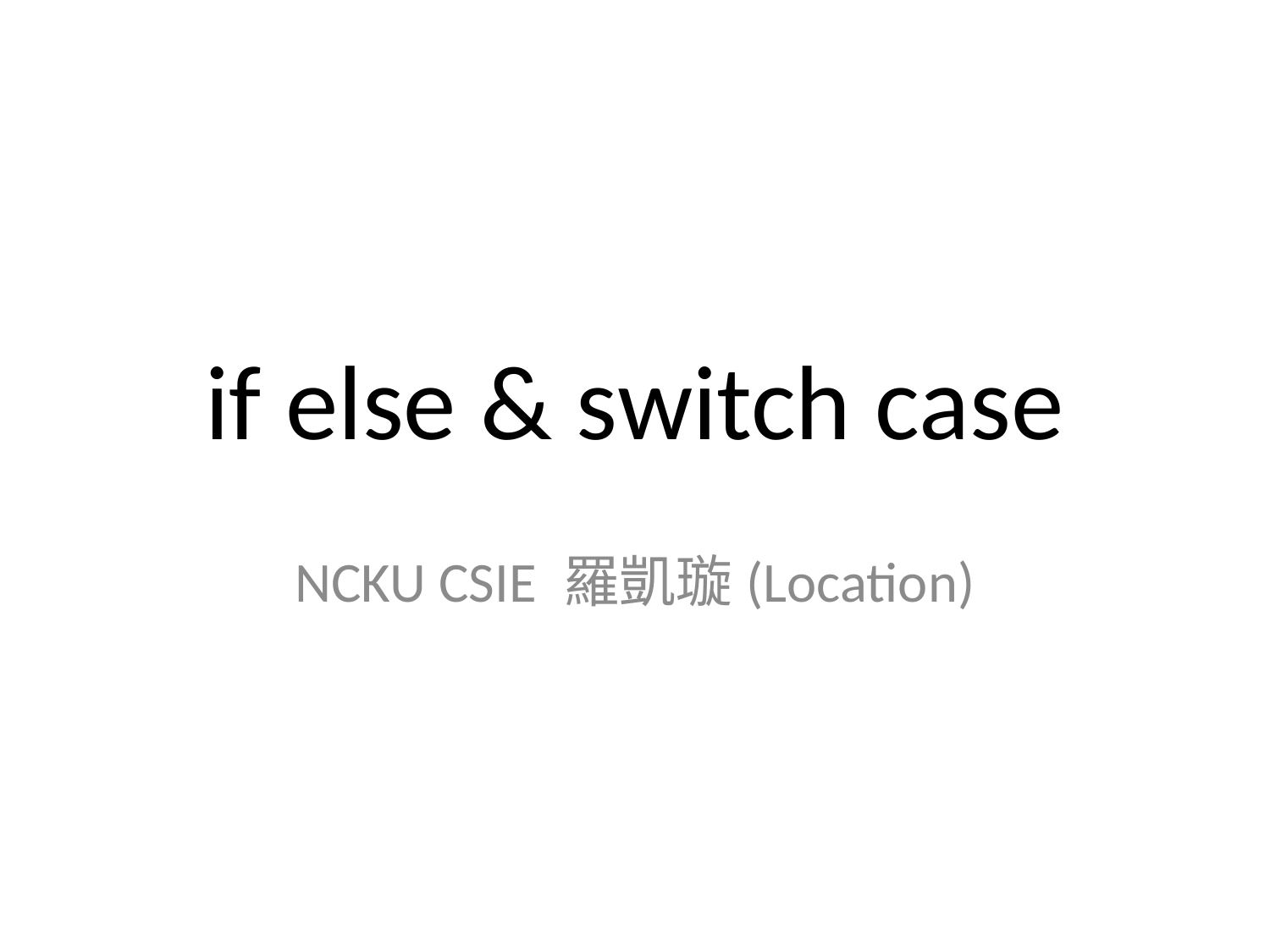

# if else & switch case
NCKU CSIE 羅凱璇(Location)